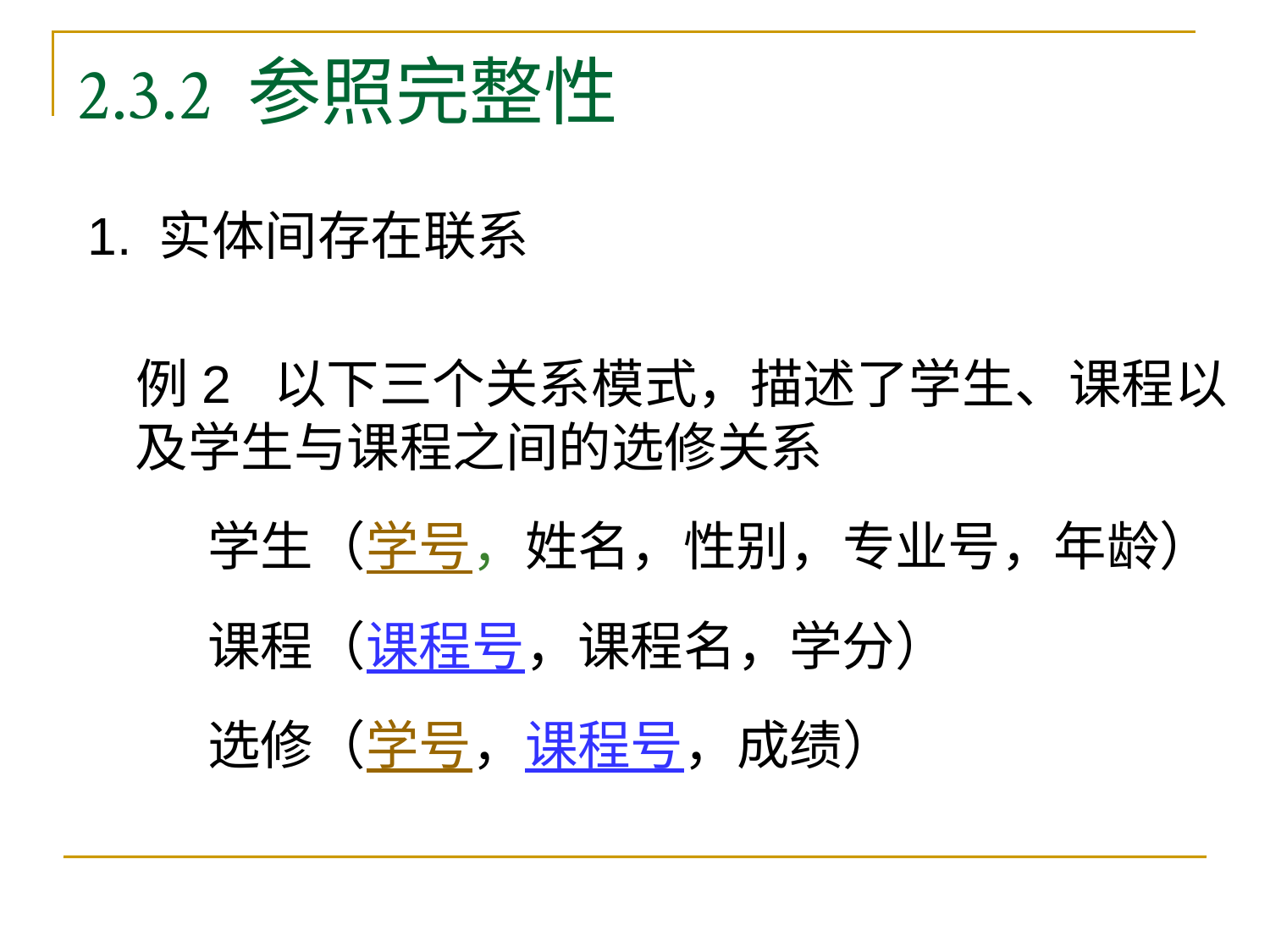

# 2.3.2 参照完整性
1. 实体间存在联系

   例2  以下三个关系模式，描述了学生、课程以及学生与课程之间的选修关系
     学生（学号，姓名，性别，专业号，年龄）
     课程（课程号，课程名，学分）
     选修（学号，课程号，成绩）